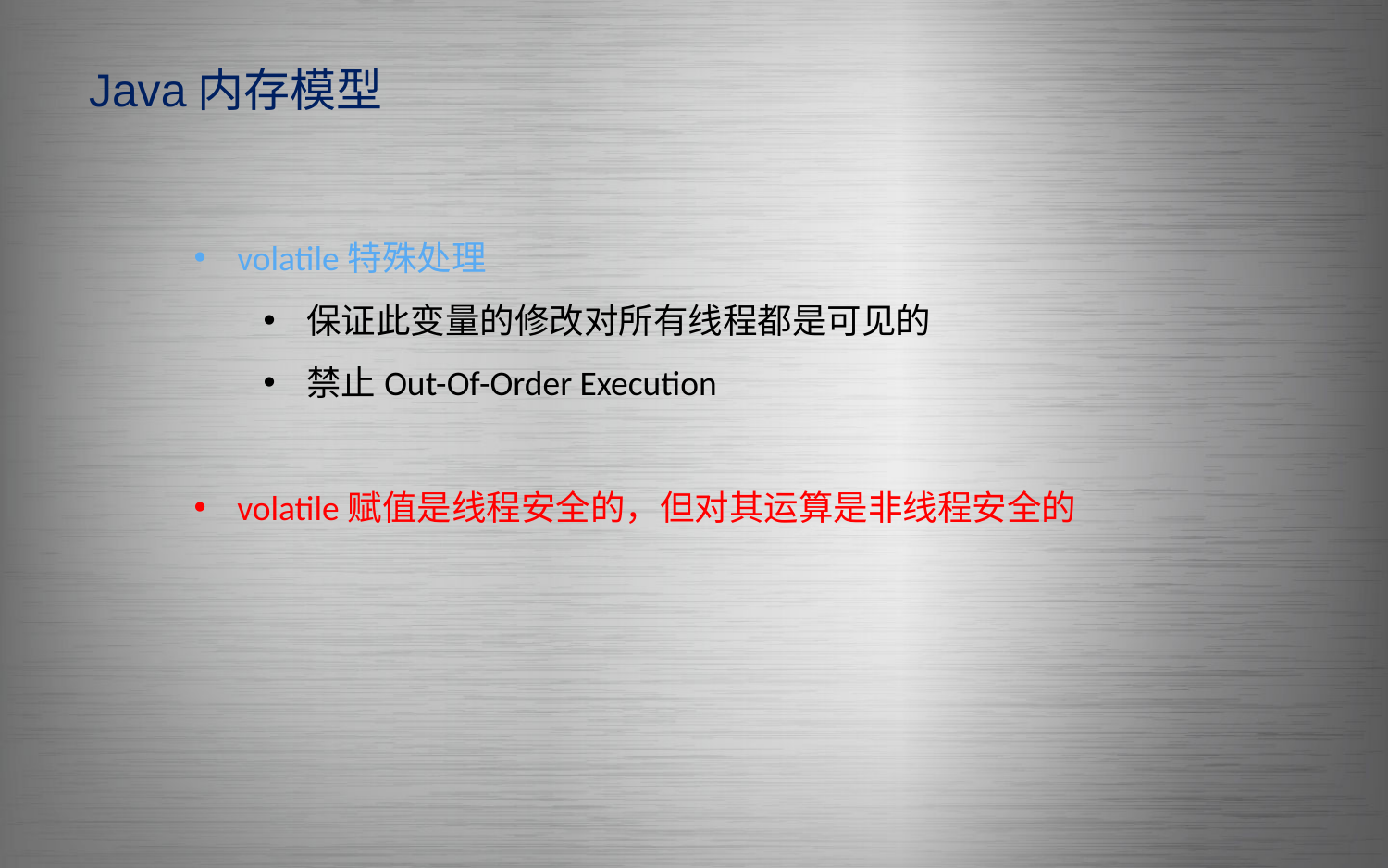

Java内存模型
volatile特殊处理
保证此变量的修改对所有线程都是可见的
禁止Out-Of-Order Execution

volatile赋值是线程安全的，但对其运算是非线程安全的